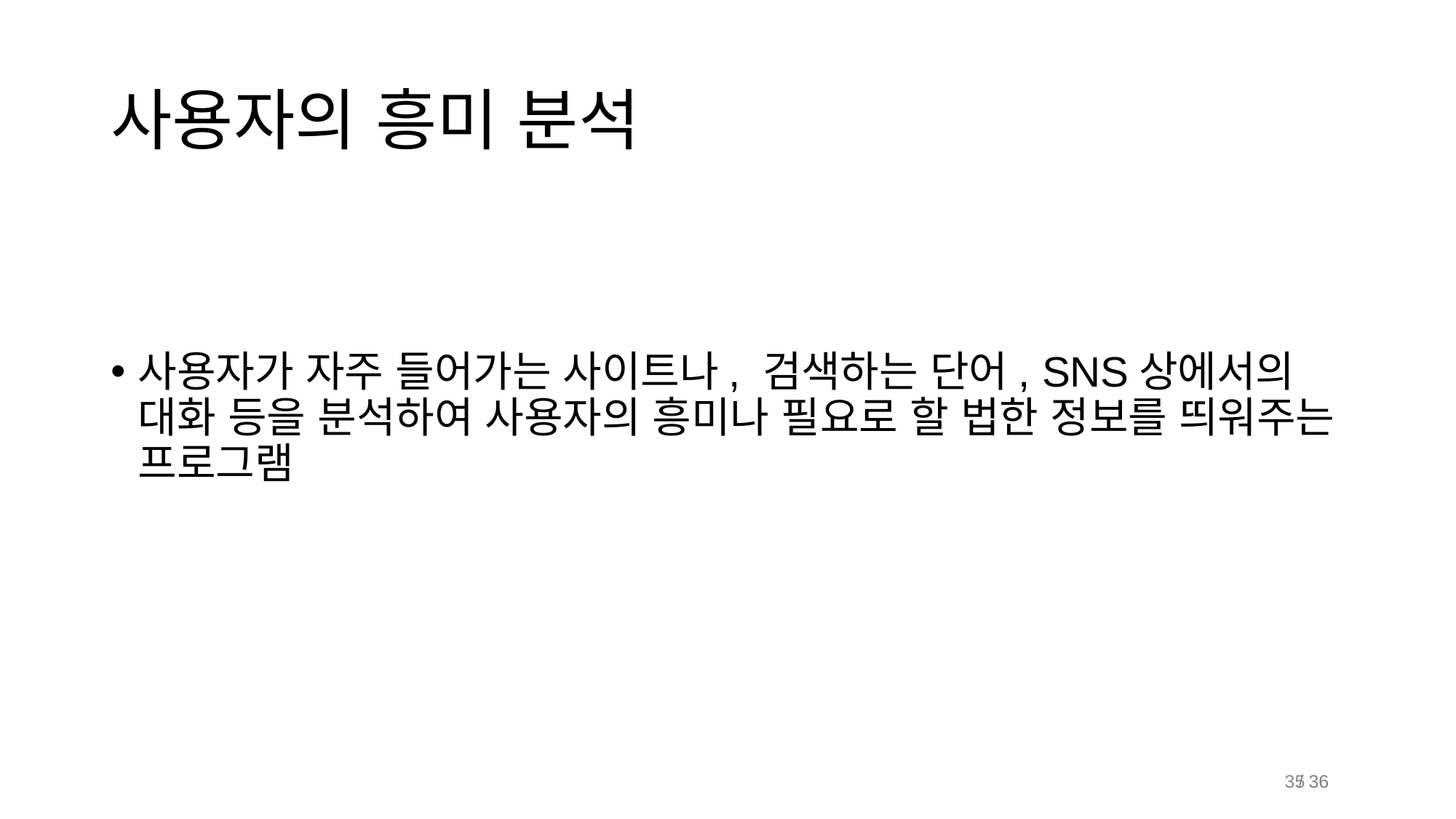

# 사용자의 흥미 분석

사용자가 자주 들어가는 사이트나, 검색하는 단어, SNS상에서의 대화 등을 분석하여 사용자의 흥미나 필요로 할 법한 정보를 띄워주는 프로그램
35